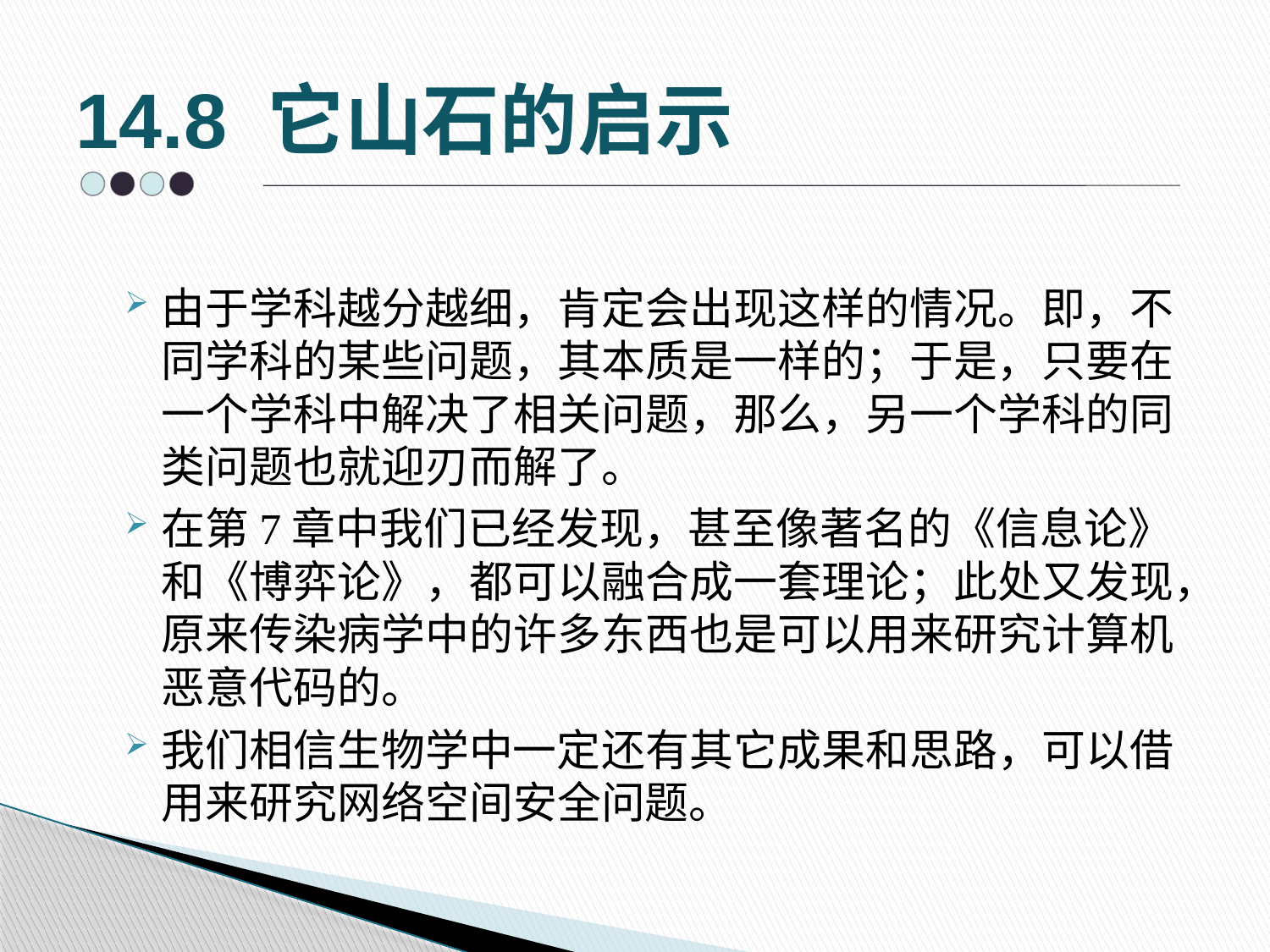

# 14.8 它山石的启示

由于学科越分越细，肯定会出现这样的情况。即，不同学科的某些问题，其本质是一样的；于是，只要在一个学科中解决了相关问题，那么，另一个学科的同类问题也就迎刃而解了。
在第7章中我们已经发现，甚至像著名的《信息论》和《博弈论》，都可以融合成一套理论；此处又发现，原来传染病学中的许多东西也是可以用来研究计算机恶意代码的。
我们相信生物学中一定还有其它成果和思路，可以借用来研究网络空间安全问题。